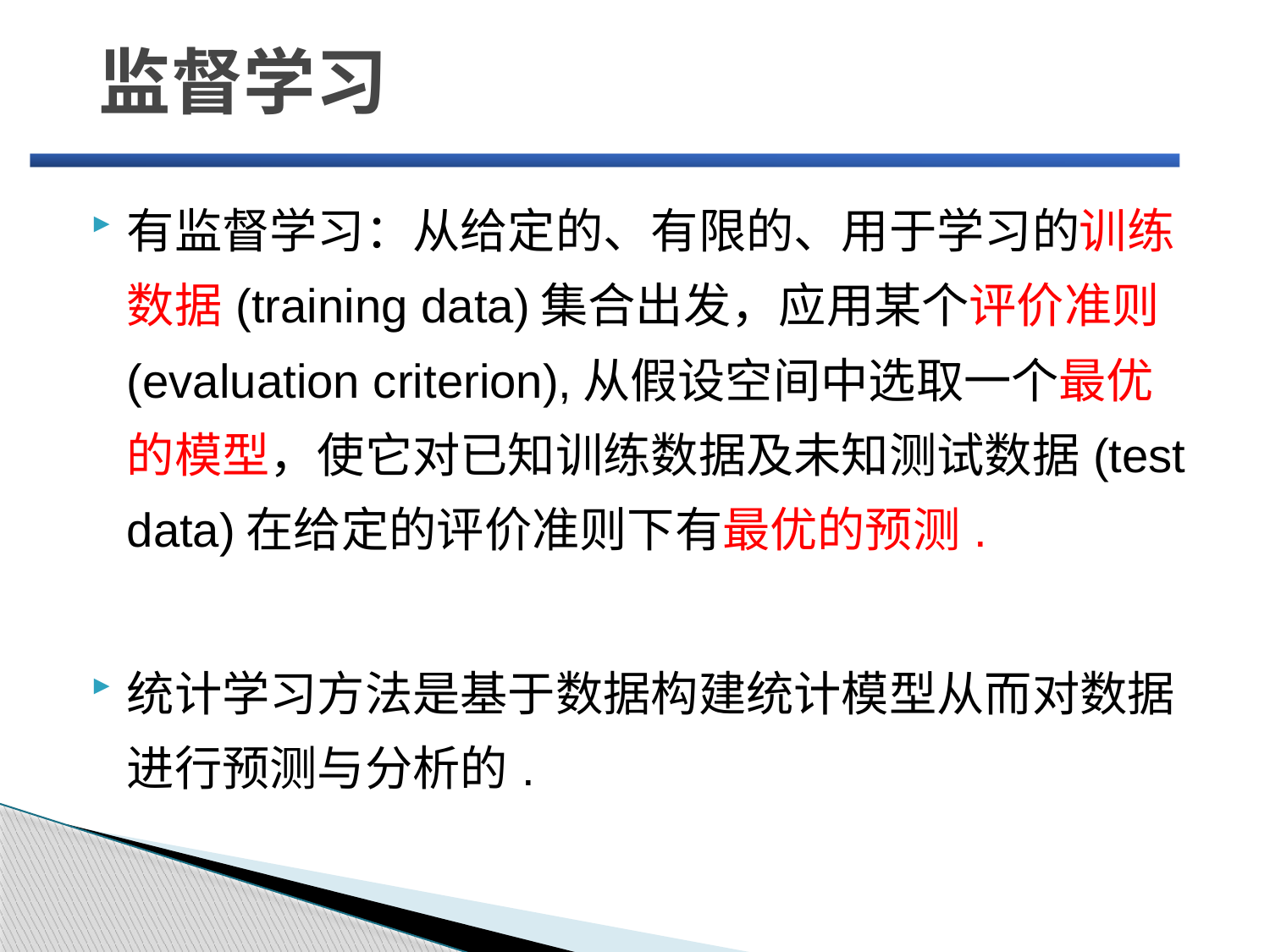

# 监督学习
有监督学习：从给定的、有限的、用于学习的训练数据(training data)集合出发，应用某个评价准则(evaluation criterion),从假设空间中选取一个最优的模型，使它对已知训练数据及未知测试数据(test data)在给定的评价准则下有最优的预测.

统计学习方法是基于数据构建统计模型从而对数据进行预测与分析的.